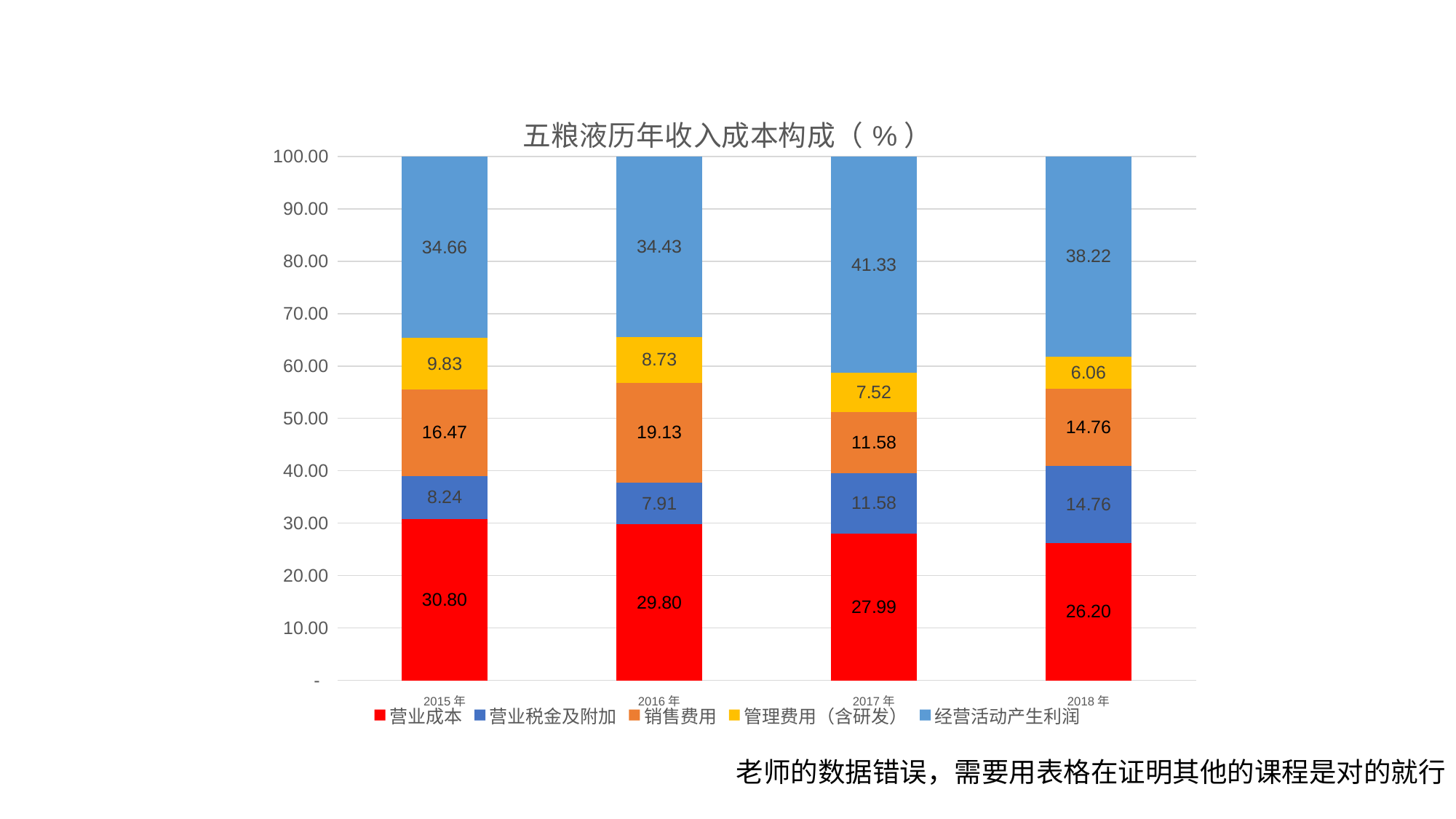

### Chart: 五粮液历年收入成本构成（%）

| Category | 营业成本 | 营业税金及附加 | 销售费用 | 管理费用（含研发） | 经营活动产生利润 |
|---|---|---|---|---|---|
| 2015年 | 30.8 | 8.24 | 16.47 | 9.83 | 34.660000000000004 |
| 2016年 | 29.8 | 7.91 | 19.13 | 8.73 | 34.43000000000001 |
| 2017年 | 27.99 | 11.58 | 11.58 | 7.52 | 41.33000000000001 |
| 2018年 | 26.2 | 14.76 | 14.76 | 6.06 | 38.22 |
老师的数据错误，需要用表格在证明其他的课程是对的就行